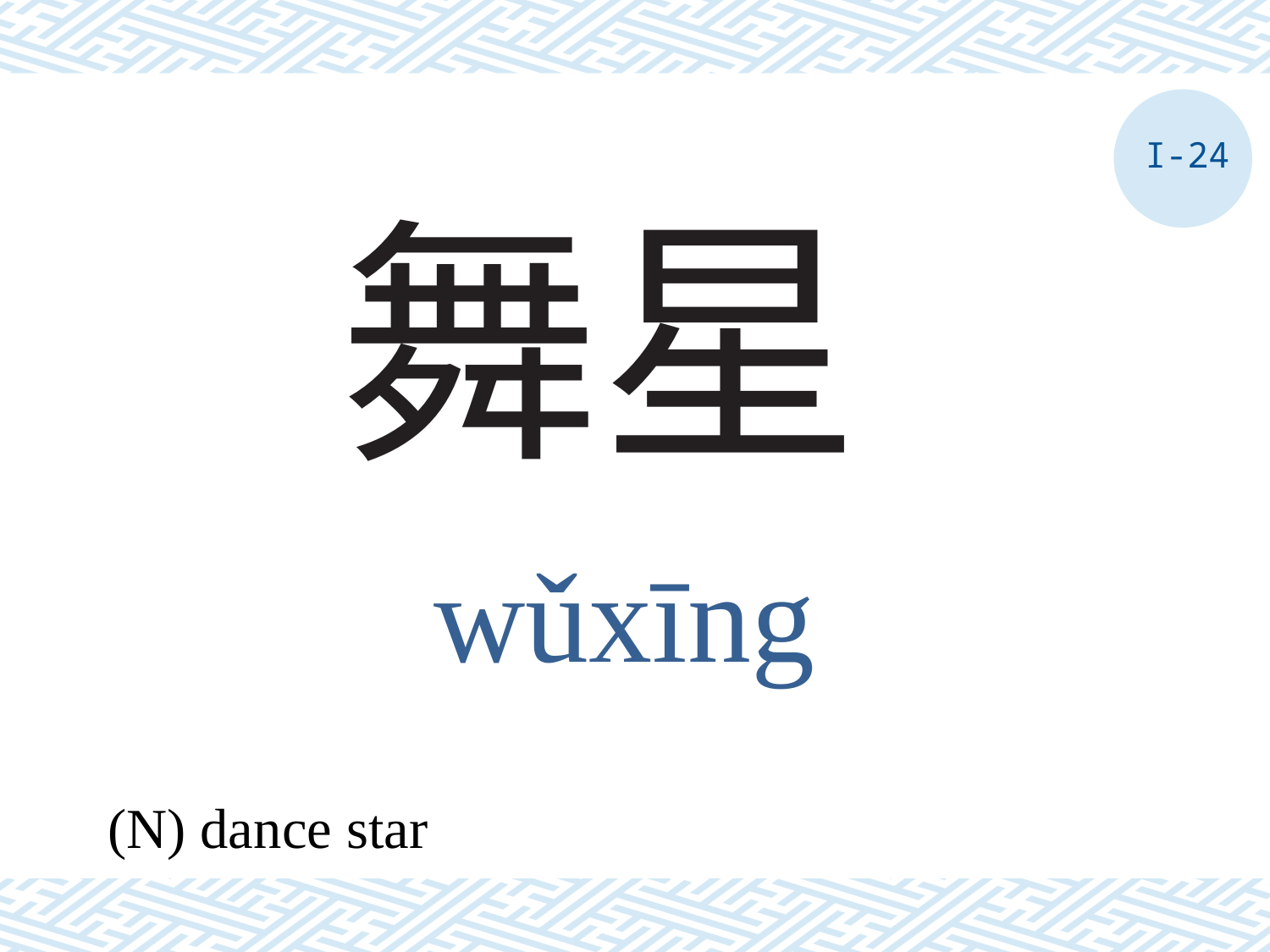

I-24

# 舞星
wǔxīng
(N) dance star